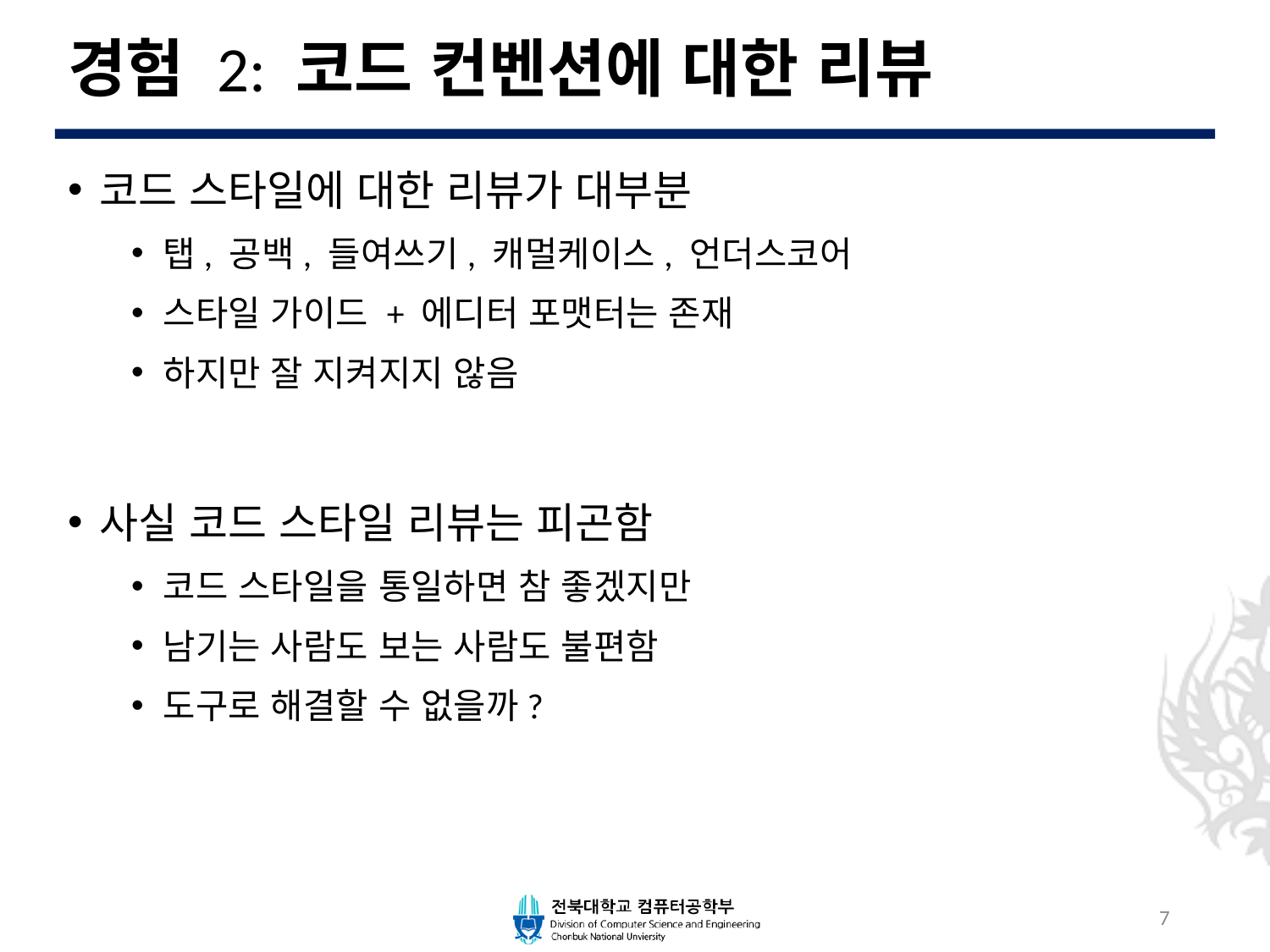

# 경험 2: 코드 컨벤션에 대한 리뷰
코드 스타일에 대한 리뷰가 대부분
탭, 공백, 들여쓰기, 캐멀케이스, 언더스코어
스타일 가이드 + 에디터 포맷터는 존재
하지만 잘 지켜지지 않음

사실 코드 스타일 리뷰는 피곤함
코드 스타일을 통일하면 참 좋겠지만
남기는 사람도 보는 사람도 불편함
도구로 해결할 수 없을까?
7